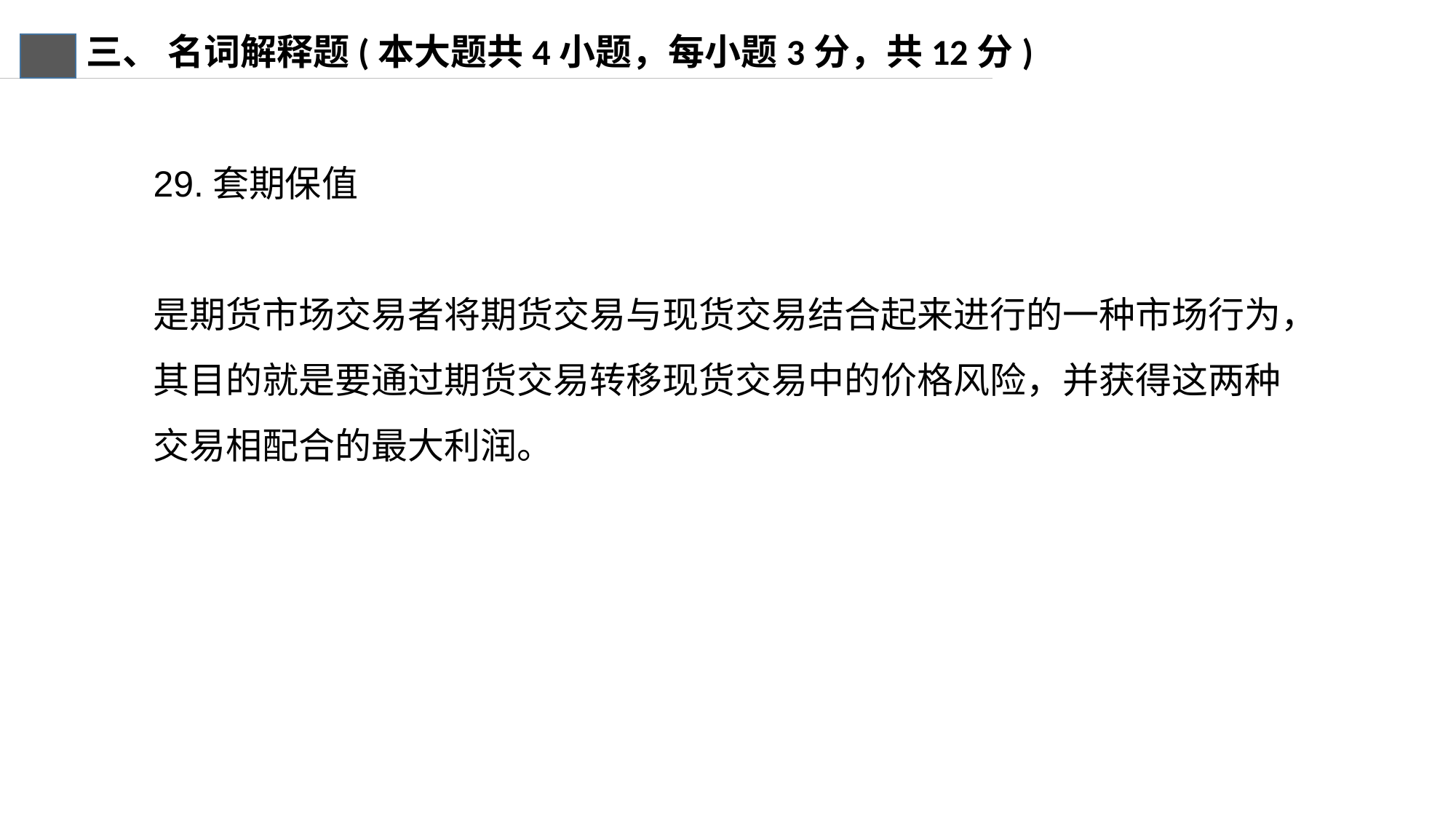

三、 名词解释题(本大题共4小题，每小题3分，共12分)

29.套期保值

是期货市场交易者将期货交易与现货交易结合起来进行的一种市场行为，其目的就是要通过期货交易转移现货交易中的价格风险，并获得这两种交易相配合的最大利润。